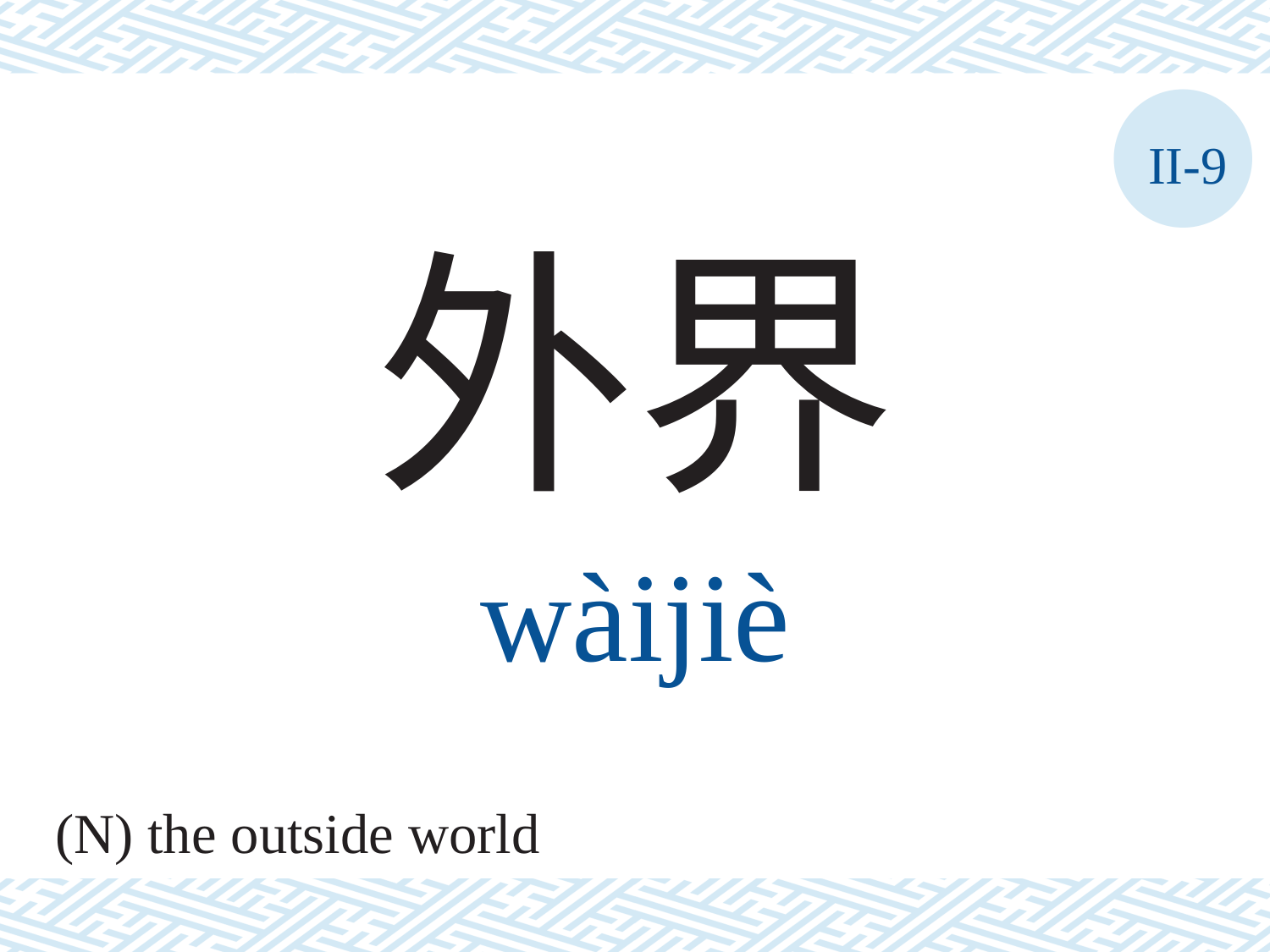

II-9
外界
wàijiè
(N) the outside world